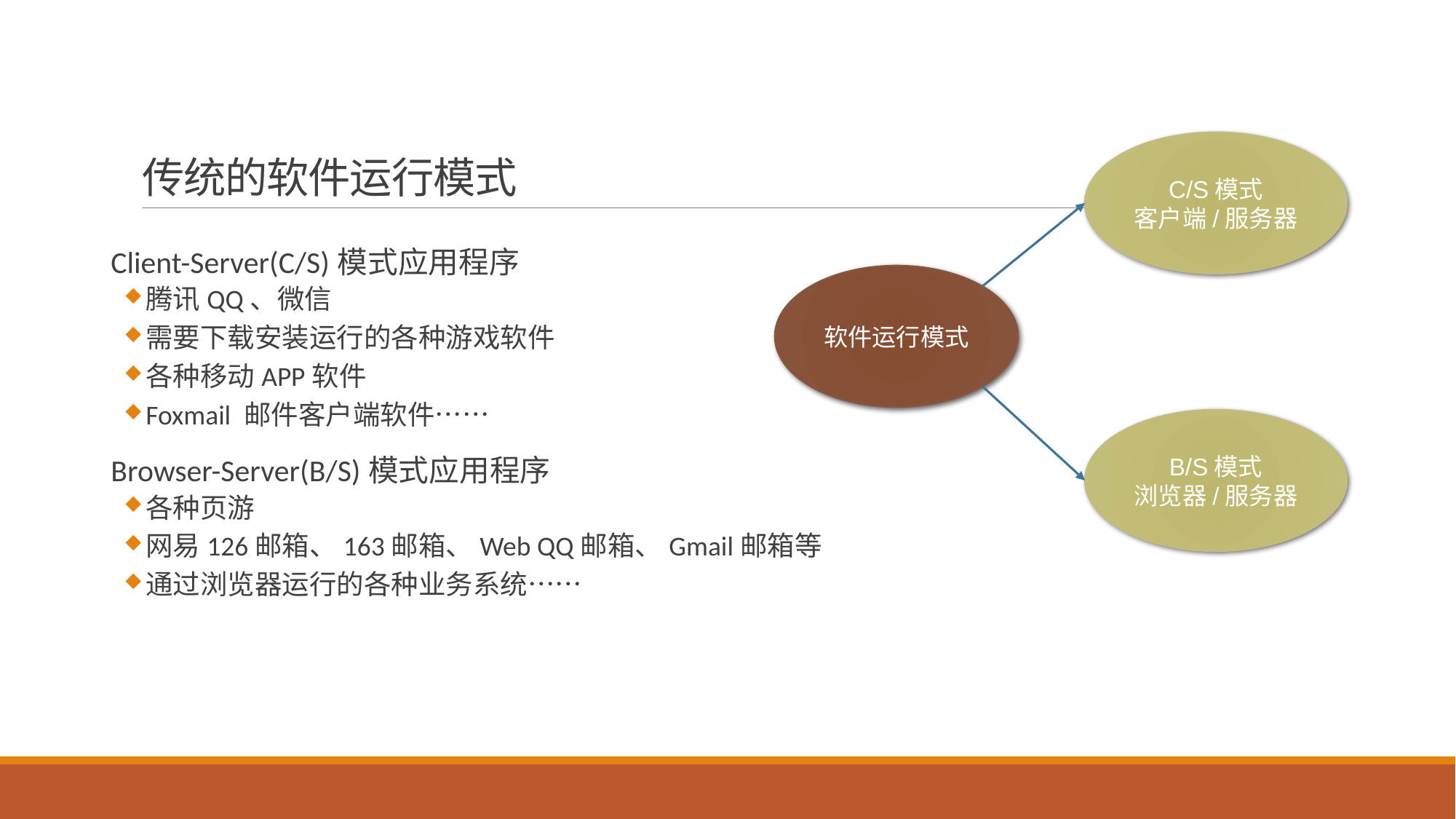

# 传统的软件运行模式
C/S模式
客户端/服务器
Client-Server(C/S)模式应用程序
腾讯QQ、微信
需要下载安装运行的各种游戏软件
各种移动APP软件
Foxmail 邮件客户端软件……
Browser-Server(B/S)模式应用程序
各种页游
网易126邮箱、163邮箱、Web QQ邮箱、Gmail邮箱等
通过浏览器运行的各种业务系统……
软件运行模式
B/S模式
浏览器/服务器